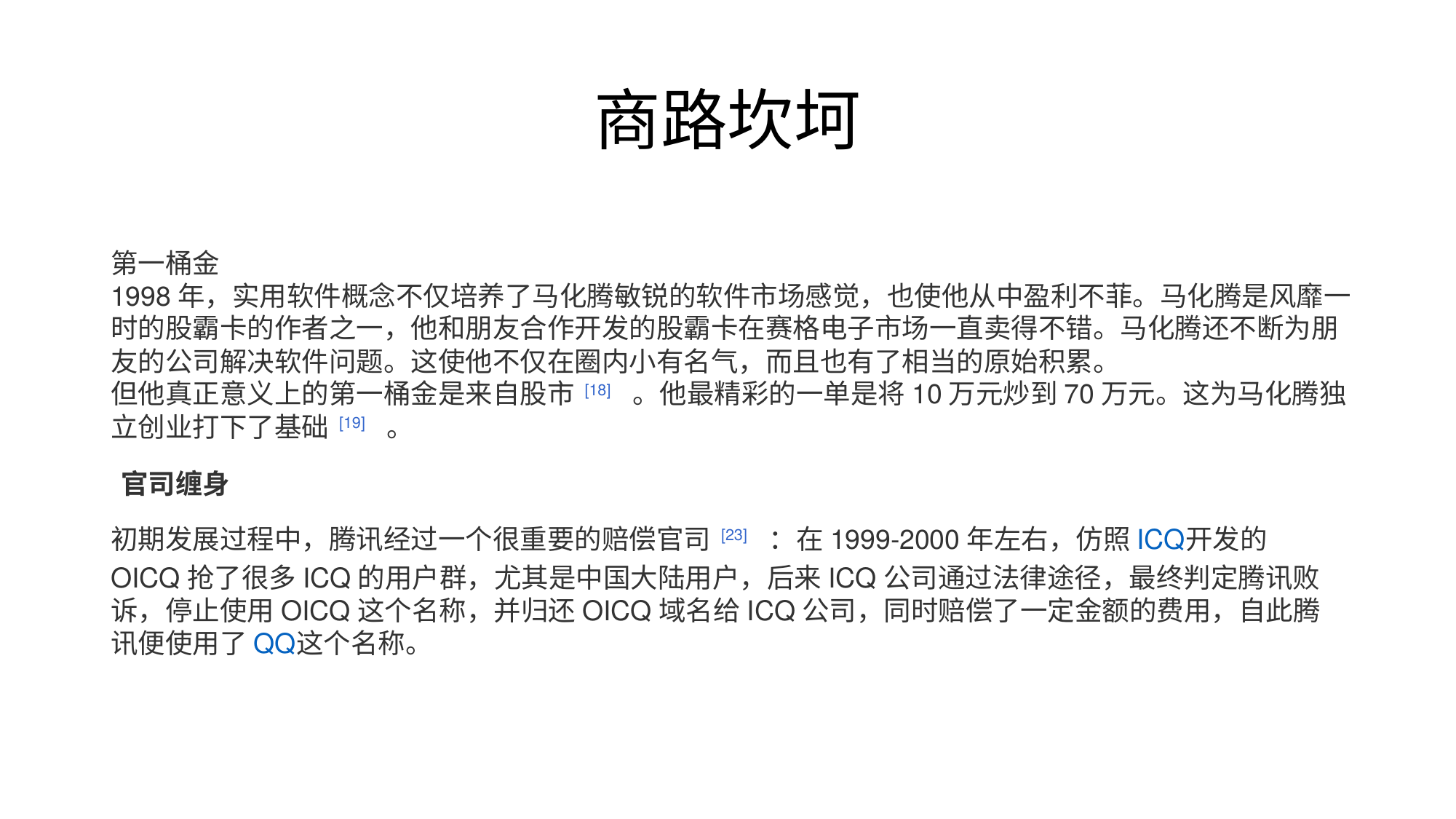

# 商路坎坷
第一桶金
1998年，实用软件概念不仅培养了马化腾敏锐的软件市场感觉，也使他从中盈利不菲。马化腾是风靡一时的股霸卡的作者之一，他和朋友合作开发的股霸卡在赛格电子市场一直卖得不错。马化腾还不断为朋友的公司解决软件问题。这使他不仅在圈内小有名气，而且也有了相当的原始积累。
但他真正意义上的第一桶金是来自股市 [18]  。他最精彩的一单是将10万元炒到70万元。这为马化腾独立创业打下了基础 [19]  。
官司缠身
初期发展过程中，腾讯经过一个很重要的赔偿官司 [23]  ：在1999-2000年左右，仿照ICQ开发的OICQ抢了很多ICQ的用户群，尤其是中国大陆用户，后来ICQ公司通过法律途径，最终判定腾讯败诉，停止使用OICQ这个名称，并归还OICQ域名给ICQ公司，同时赔偿了一定金额的费用，自此腾讯便使用了QQ这个名称。